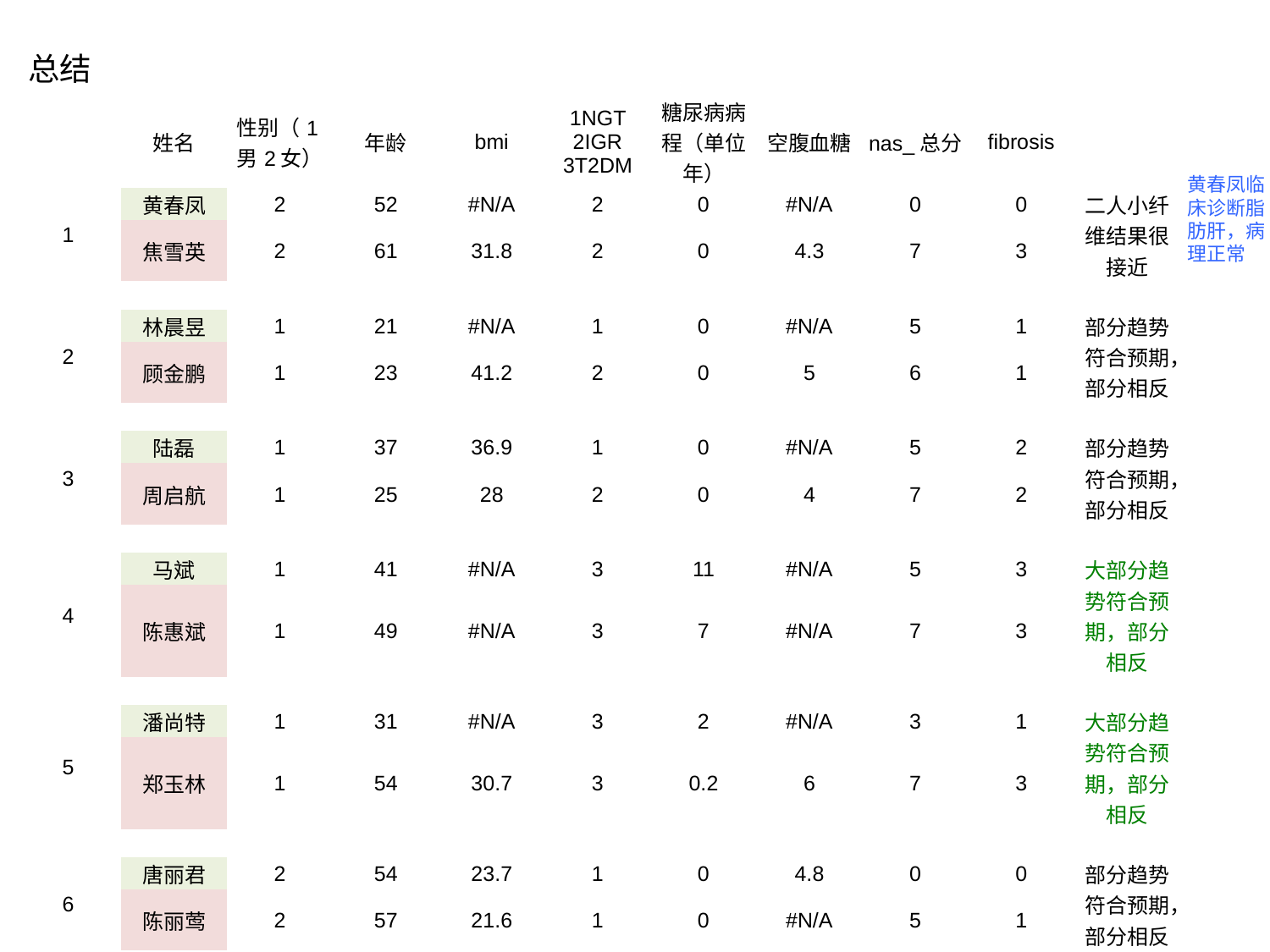

总结
|  | 姓名 | 性别（1男2女） | 年龄 | bmi | 1NGT 2IGR 3T2DM | 糖尿病病程（单位年） | 空腹血糖 | nas\_总分 | fibrosis |  |
| --- | --- | --- | --- | --- | --- | --- | --- | --- | --- | --- |
| 1 | 黄春凤 | 2 | 52 | #N/A | 2 | 0 | #N/A | 0 | 0 | 二人小纤维结果很接近 |
|  | 焦雪英 | 2 | 61 | 31.8 | 2 | 0 | 4.3 | 7 | 3 |  |
|  |  |  |  |  |  |  |  |  |  |  |
| 2 | 林晨昱 | 1 | 21 | #N/A | 1 | 0 | #N/A | 5 | 1 | 部分趋势符合预期，部分相反 |
|  | 顾金鹏 | 1 | 23 | 41.2 | 2 | 0 | 5 | 6 | 1 |  |
|  |  |  |  |  |  |  |  |  |  |  |
| 3 | 陆磊 | 1 | 37 | 36.9 | 1 | 0 | #N/A | 5 | 2 | 部分趋势符合预期，部分相反 |
|  | 周启航 | 1 | 25 | 28 | 2 | 0 | 4 | 7 | 2 |  |
|  |  |  |  |  |  |  |  |  |  |  |
| 4 | 马斌 | 1 | 41 | #N/A | 3 | 11 | #N/A | 5 | 3 | 大部分趋势符合预期，部分相反 |
|  | 陈惠斌 | 1 | 49 | #N/A | 3 | 7 | #N/A | 7 | 3 |  |
|  |  |  |  |  |  |  |  |  |  |  |
| 5 | 潘尚特 | 1 | 31 | #N/A | 3 | 2 | #N/A | 3 | 1 | 大部分趋势符合预期，部分相反 |
|  | 郑玉林 | 1 | 54 | 30.7 | 3 | 0.2 | 6 | 7 | 3 |  |
|  |  |  |  |  |  |  |  |  |  |  |
| 6 | 唐丽君 | 2 | 54 | 23.7 | 1 | 0 | 4.8 | 0 | 0 | 部分趋势符合预期，部分相反 |
|  | 陈丽莺 | 2 | 57 | 21.6 | 1 | 0 | #N/A | 5 | 1 |  |
|  |  |  |  |  |  |  |  |  |  |  |
| 7 | 徐海燕 | 2 | 45 | #N/A | 3 | 15 | #N/A | 3 | 0 | 趋势基本符合预期，差异较大 |
|  | 王梦蕾 | 2 | 56 | #N/A | 3 | 14 | #N/A | 6 | 4 |  |
黄春凤临床诊断脂肪肝，病理正常